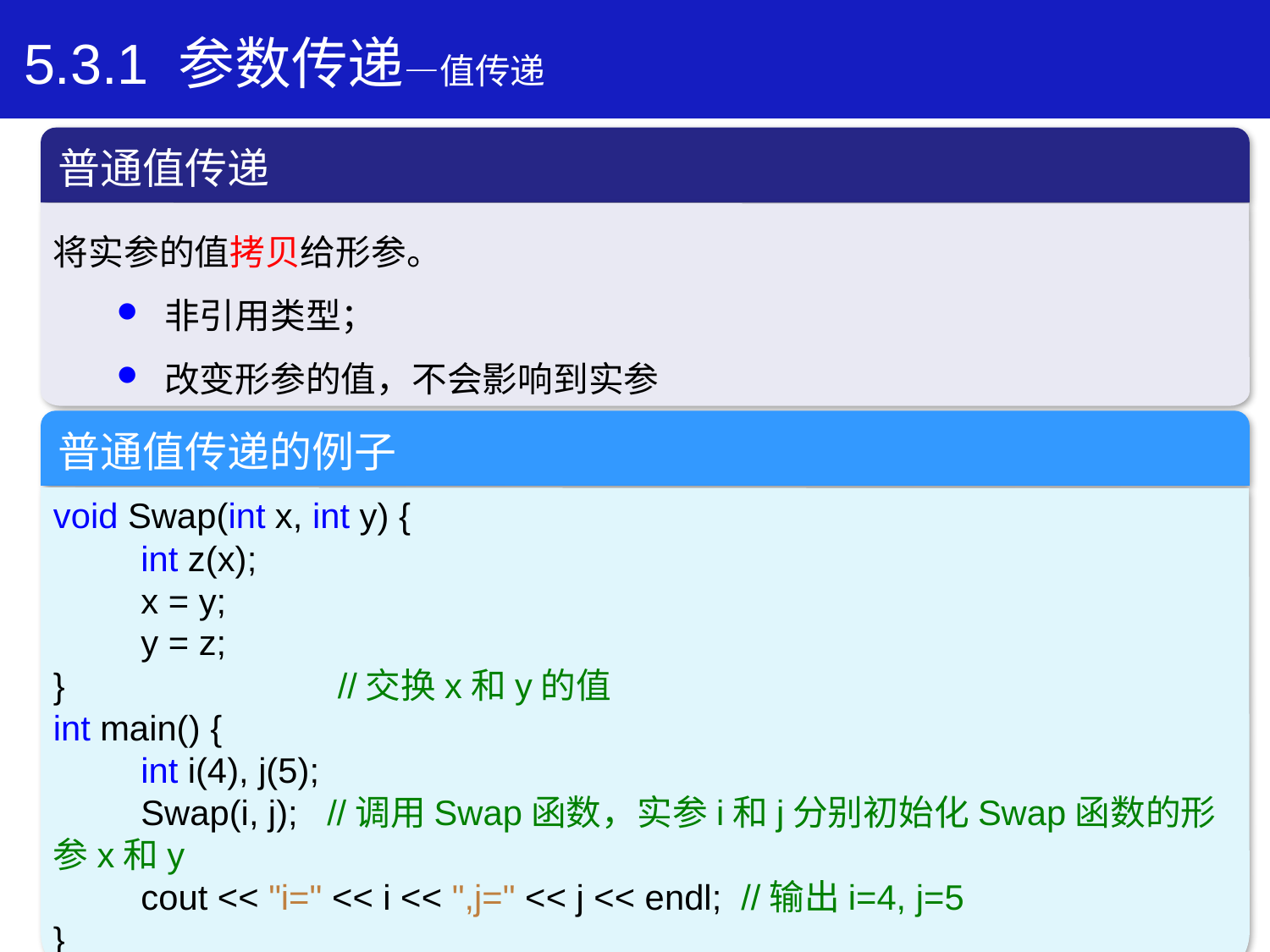

5.3.1 参数传递—值传递
普通值传递
将实参的值拷贝给形参。
非引用类型；
改变形参的值，不会影响到实参
学习目标
普通值传递的例子
void Swap(int x, int y) {
         int z(x);
         x = y;
         y = z;
}                            //交换x和y的值
int main() {
         int i(4), j(5);
         Swap(i, j);   //调用Swap函数，实参i和j分别初始化Swap函数的形参x和y
         cout << "i=" << i << ",j=" << j << endl;  //输出i=4, j=5
}
20